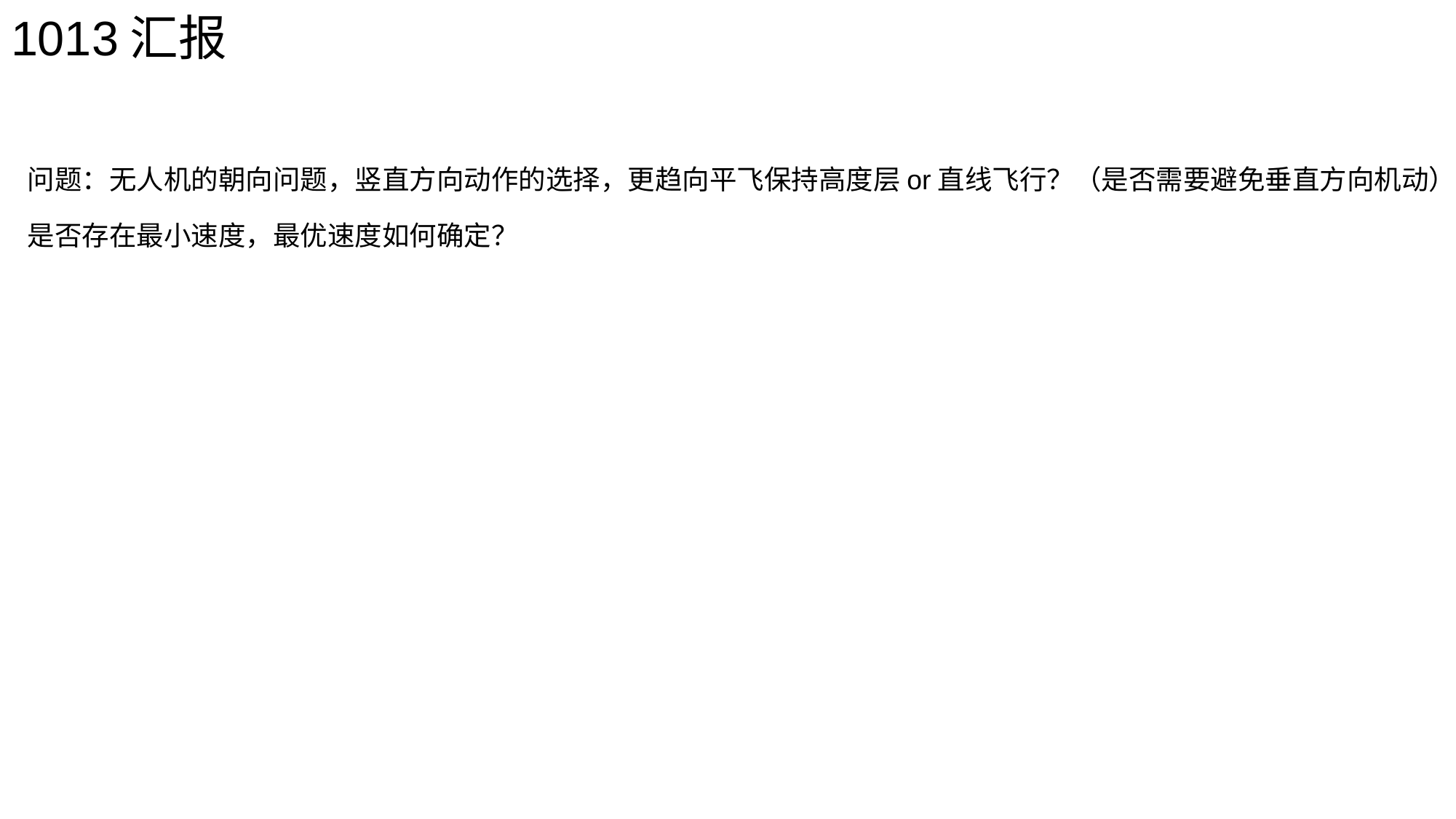

# 1013汇报
问题：无人机的朝向问题，竖直方向动作的选择，更趋向平飞保持高度层or直线飞行？（是否需要避免垂直方向机动）
是否存在最小速度，最优速度如何确定？